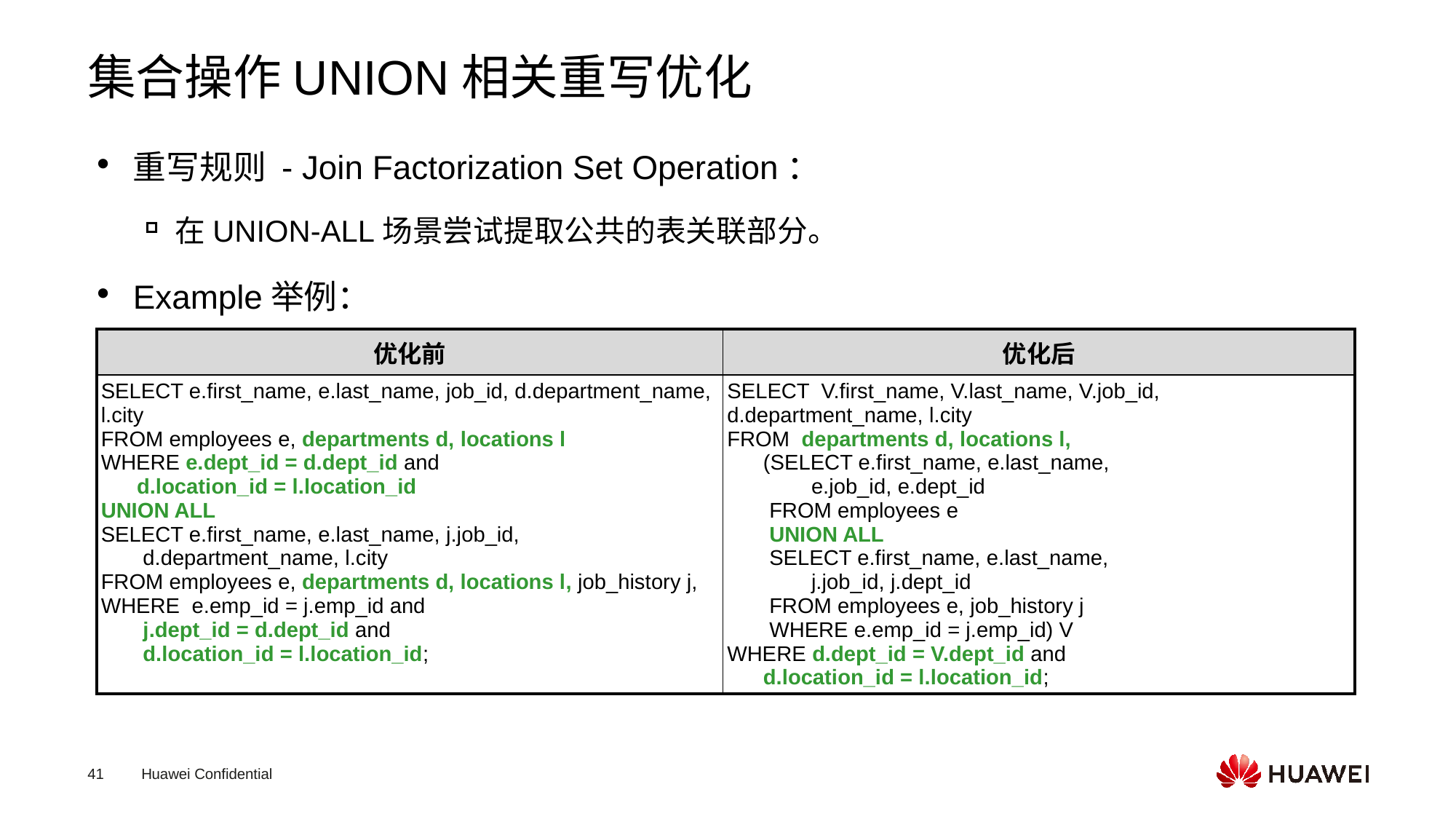

# 集合操作UNION相关重写优化
重写规则 - Join Factorization Set Operation：
在UNION-ALL场景尝试提取公共的表关联部分。
Example举例：
| 优化前 | 优化后 |
| --- | --- |
| SELECT e.first\_name, e.last\_name, job\_id, d.department\_name, l.city FROM employees e, departments d, locations l WHERE e.dept\_id = d.dept\_id and d.location\_id = l.location\_id UNION ALL SELECT e.first\_name, e.last\_name, j.job\_id, d.department\_name, l.city FROM employees e, departments d, locations l, job\_history j, WHERE e.emp\_id = j.emp\_id and j.dept\_id = d.dept\_id and d.location\_id = l.location\_id; | SELECT V.first\_name, V.last\_name, V.job\_id, d.department\_name, l.city FROM departments d, locations l, (SELECT e.first\_name, e.last\_name, e.job\_id, e.dept\_id FROM employees e UNION ALL SELECT e.first\_name, e.last\_name, j.job\_id, j.dept\_id FROM employees e, job\_history j WHERE e.emp\_id = j.emp\_id) V WHERE d.dept\_id = V.dept\_id and d.location\_id = l.location\_id; |